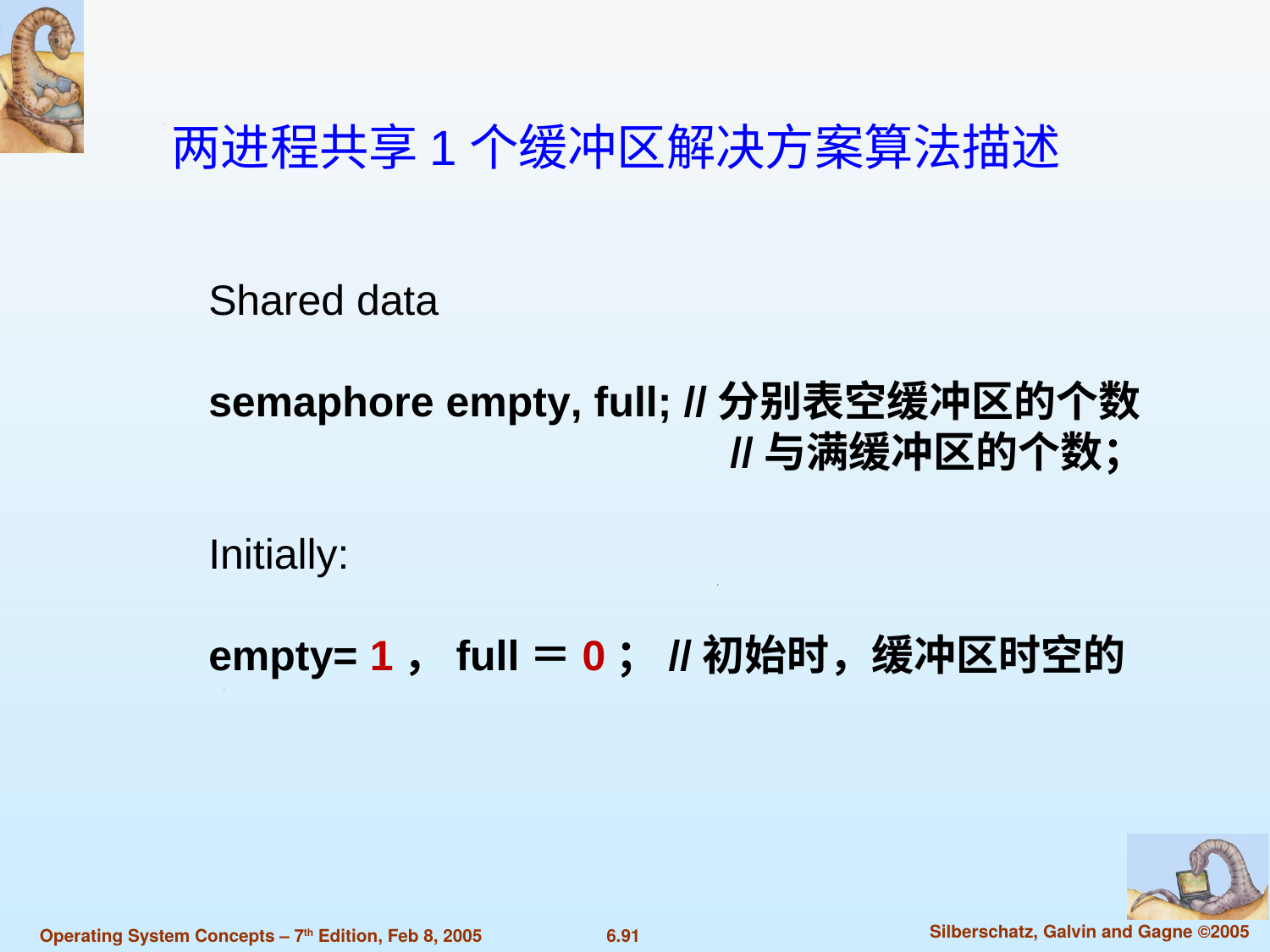

两进程共享1个缓冲区解决方案算法描述
Shared data
semaphore empty, full; //分别表空缓冲区的个数
                                            //与满缓冲区的个数；
Initially:
empty= 1，full＝0；//初始时，缓冲区时空的